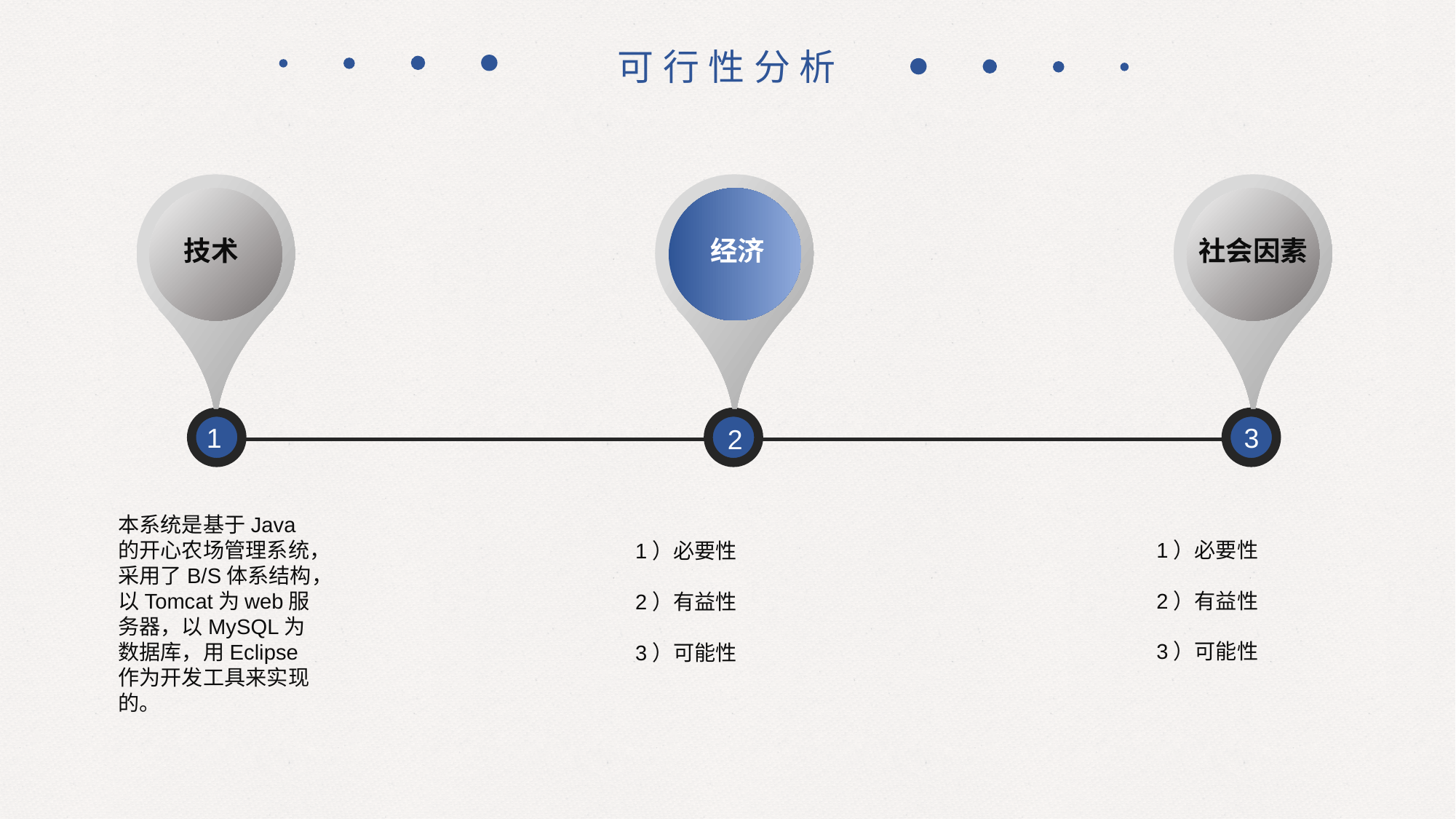

可行性分析

技术

经济

社会因素

1

2

3

1）必要性

2）有益性

3）可能性
本系统是基于Java的开心农场管理系统，采用了B/S体系结构，以Tomcat为web服务器，以MySQL为数据库，用Eclipse作为开发工具来实现的。

1）必要性

2）有益性

3）可能性